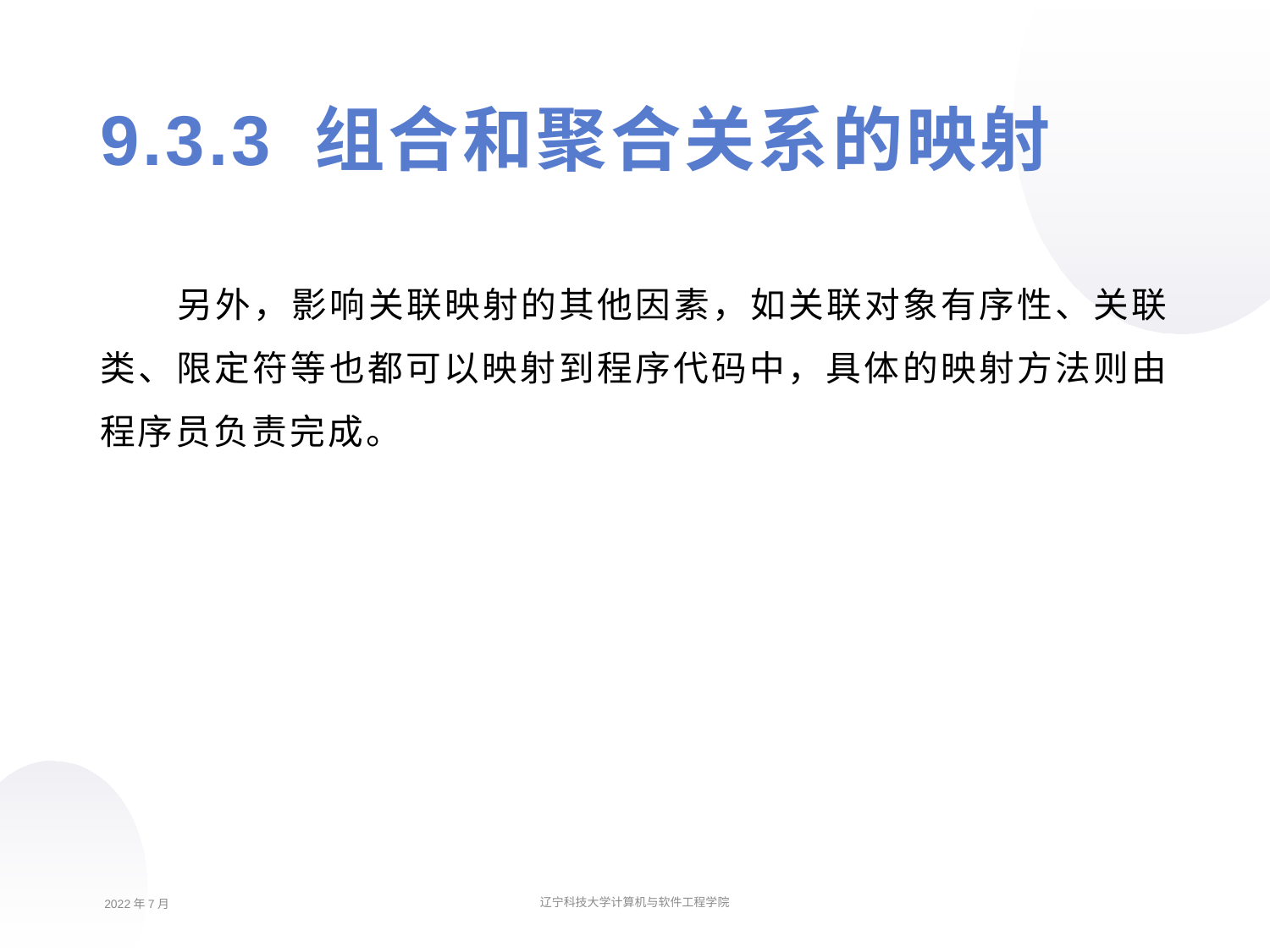

9.3.3 组合和聚合关系的映射
另外，影响关联映射的其他因素，如关联对象有序性、关联类、限定符等也都可以映射到程序代码中，具体的映射方法则由程序员负责完成。

2022年7月
辽宁科技大学计算机与软件工程学院
61